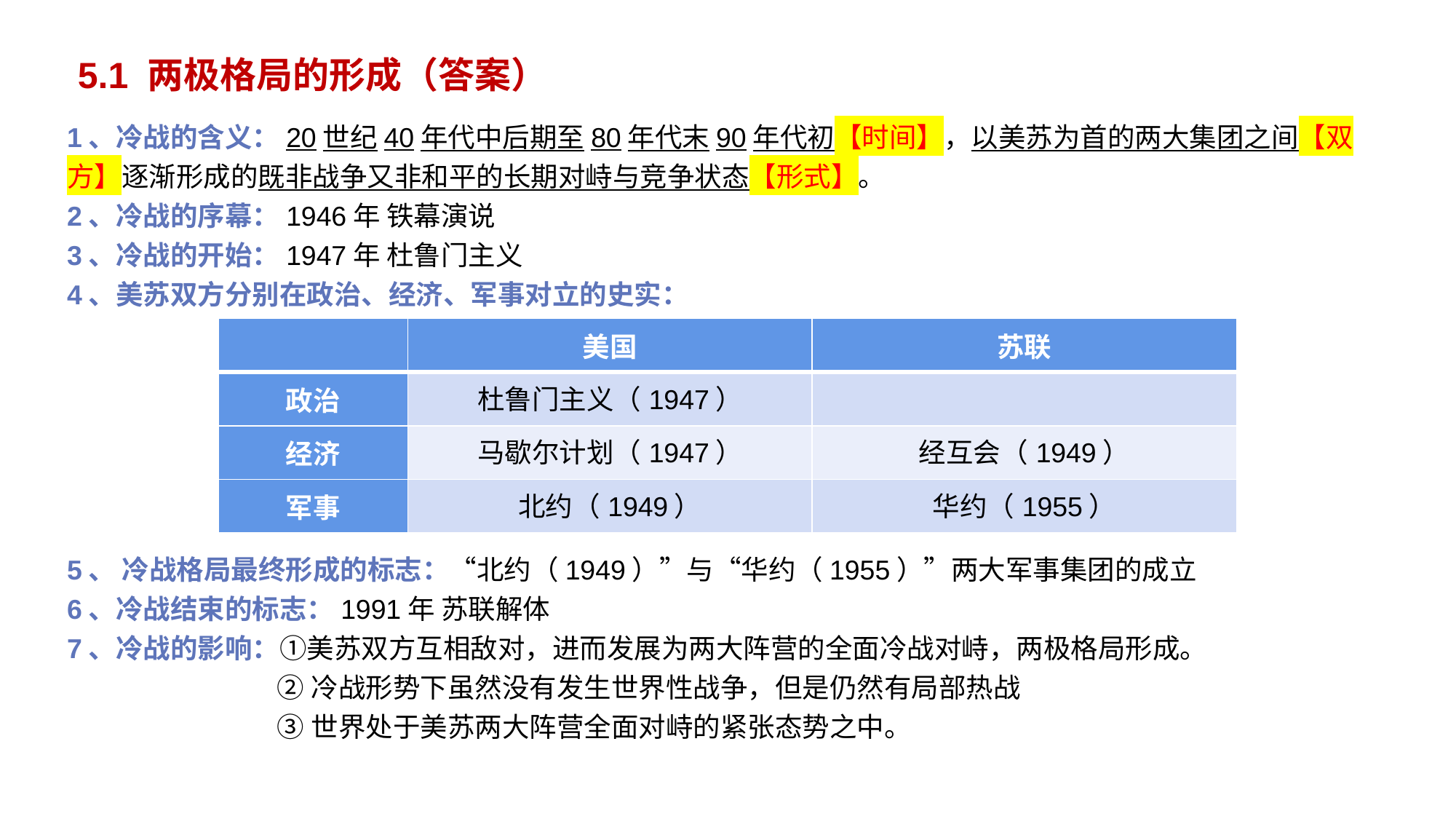

5.1 两极格局的形成（答案）
1、冷战的含义：20世纪40年代中后期至80年代末90年代初【时间】，以美苏为首的两大集团之间【双方】逐渐形成的既非战争又非和平的长期对峙与竞争状态【形式】。
2、冷战的序幕：1946年 铁幕演说
3、冷战的开始：1947年 杜鲁门主义
4、美苏双方分别在政治、经济、军事对立的史实：

5、 冷战格局最终形成的标志：“北约（1949）”与“华约（1955）”两大军事集团的成立
6、冷战结束的标志：1991年 苏联解体
7、冷战的影响：①美苏双方互相敌对，进而发展为两大阵营的全面冷战对峙，两极格局形成。
                                  ②冷战形势下虽然没有发生世界性战争，但是仍然有局部热战
                                  ③世界处于美苏两大阵营全面对峙的紧张态势之中。

|  | 美国 | 苏联 |
| --- | --- | --- |
| 政治 | 杜鲁门主义（1947） |  |
| 经济 | 马歇尔计划（1947） | 经互会（1949） |
| 军事 | 北约（1949） | 华约（1955） |